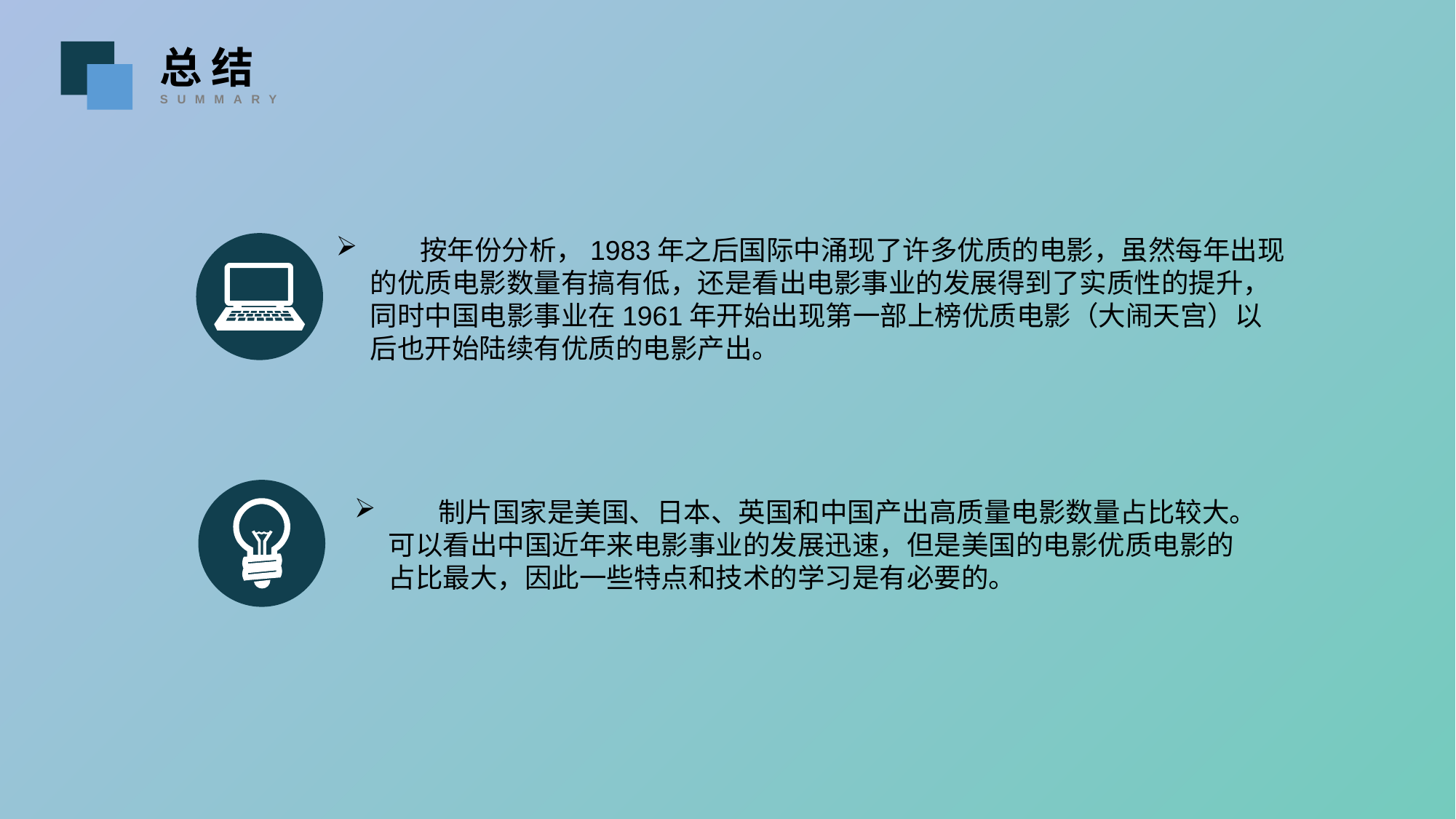

总结
summary

       按年份分析，1983年之后国际中涌现了许多优质的电影，虽然每年出现的优质电影数量有搞有低，还是看出电影事业的发展得到了实质性的提升，同时中国电影事业在1961年开始出现第一部上榜优质电影（大闹天宫）以后也开始陆续有优质的电影产出。

       制片国家是美国、日本、英国和中国产出高质量电影数量占比较大。可以看出中国近年来电影事业的发展迅速，但是美国的电影优质电影的占比最大，因此一些特点和技术的学习是有必要的。